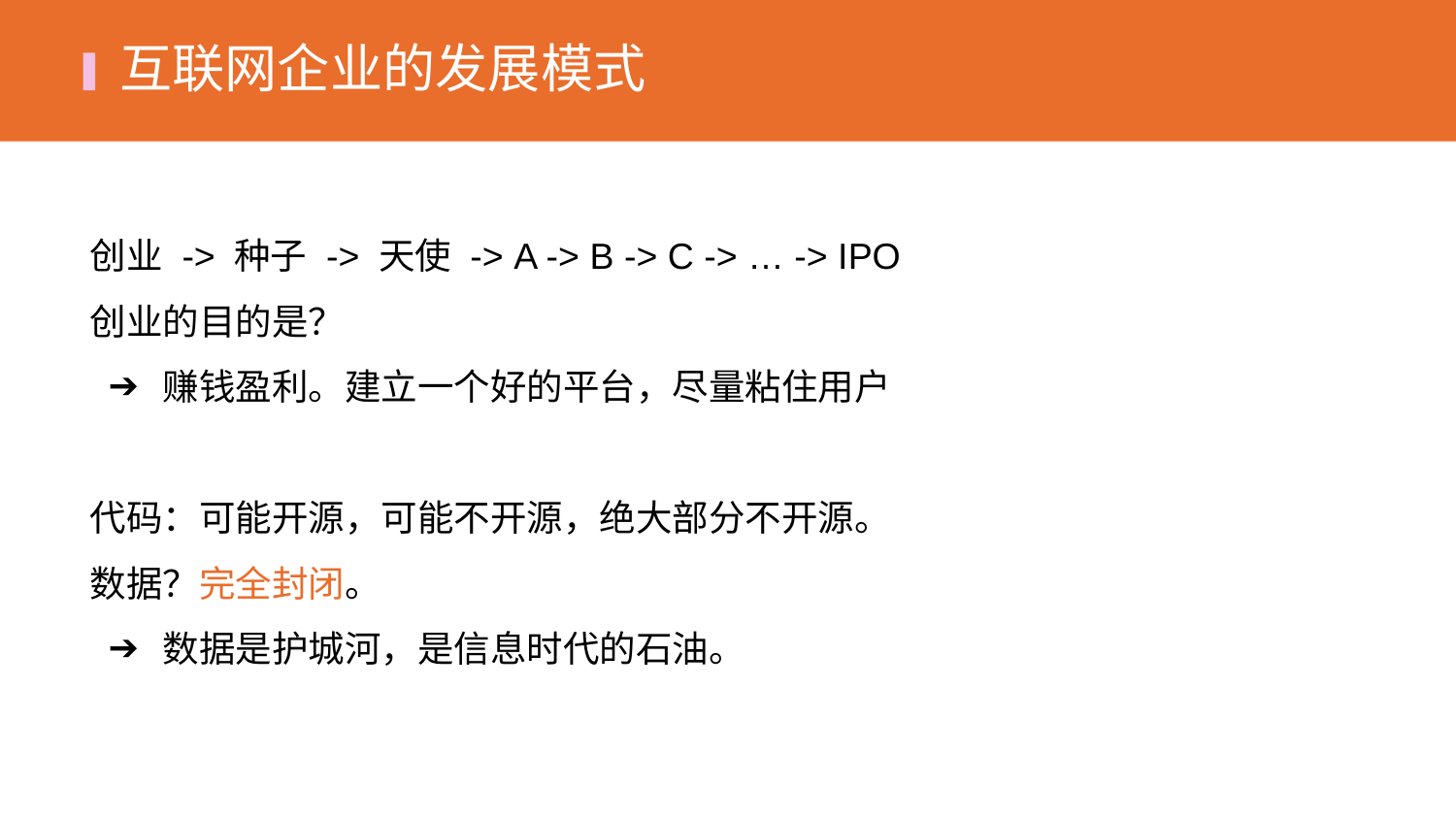

互联网企业的发展模式

创业 -> 种子 -> 天使 -> A -> B -> C -> … -> IPO
创业的目的是？
赚钱盈利。建立一个好的平台，尽量粘住用户

代码：可能开源，可能不开源，绝大部分不开源。
数据？完全封闭。
数据是护城河，是信息时代的石油。